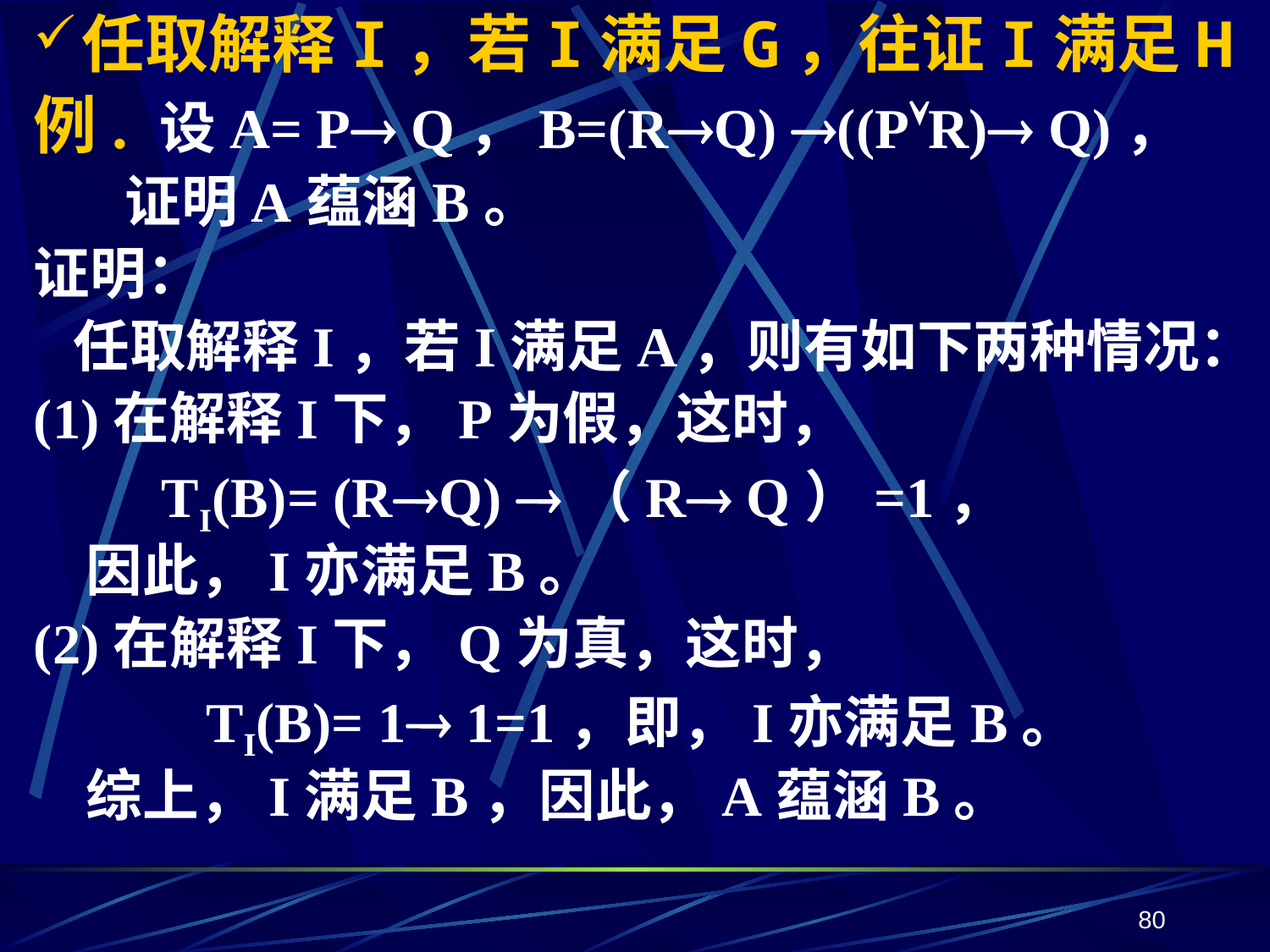

任取解释I，若I满足G，往证I满足H
例. 设A= P→ Q，B=(R→Q) →((P∨R)→ Q)，
      证明A蕴涵B。
证明：
  任取解释I，若I满足A，则有如下两种情况：
(1)在解释I下，P为假，这时，
         TI(B)= (R→Q) →（R→ Q）=1，
   因此，I亦满足B。
(2)在解释I下，Q为真，这时，
 TI(B)= 1→ 1=1，即，I亦满足B。
   综上，I满足B，因此，A蕴涵B。

80